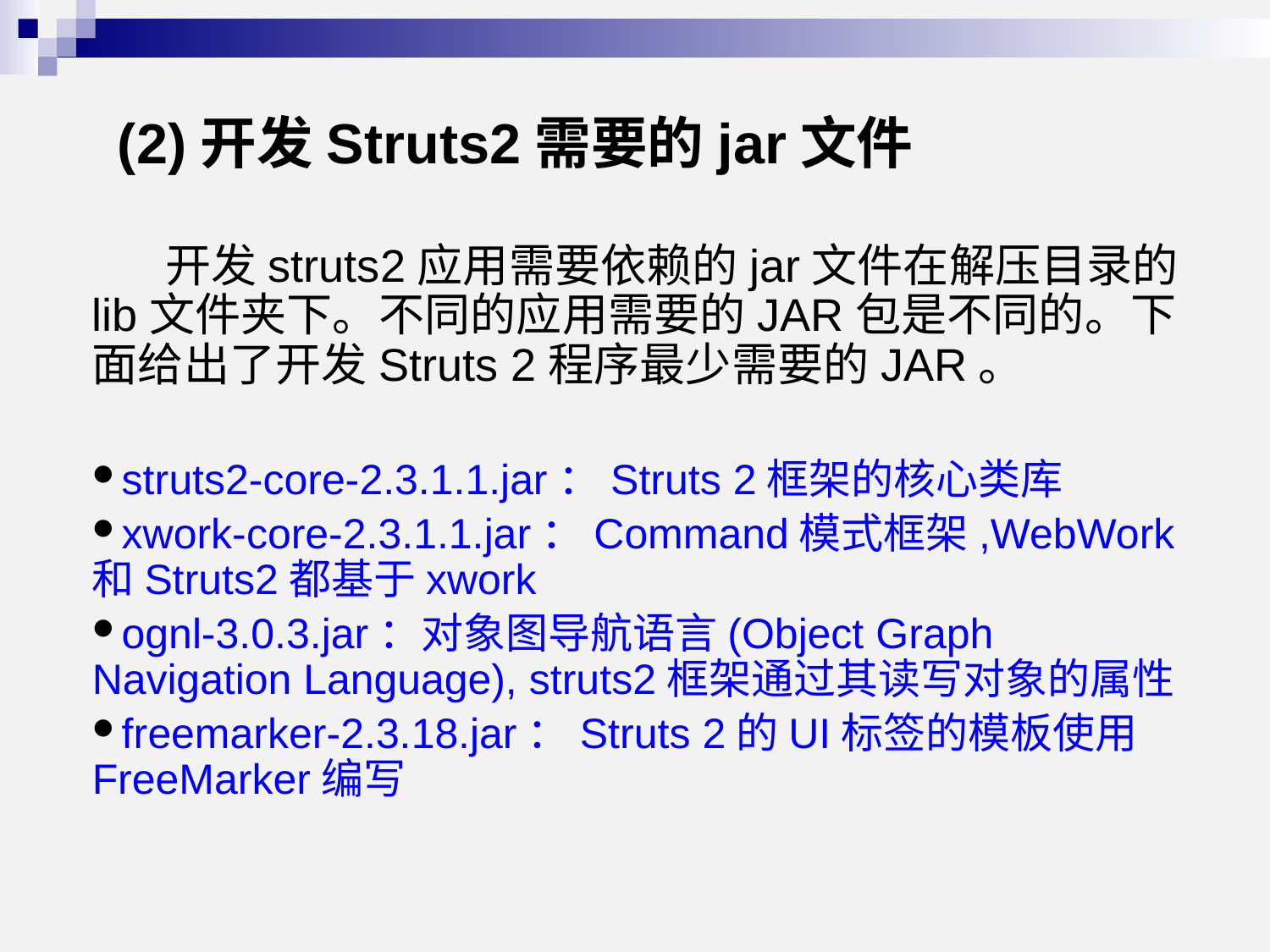

(2)开发Struts2需要的jar文件
      开发struts2应用需要依赖的jar文件在解压目录的lib文件夹下。不同的应用需要的JAR包是不同的。下面给出了开发Struts 2程序最少需要的JAR。

struts2-core-2.3.1.1.jar：Struts 2框架的核心类库
xwork-core-2.3.1.1.jar：Command模式框架,WebWork和Struts2都基于xwork
ognl-3.0.3.jar：对象图导航语言(Object Graph Navigation Language), struts2框架通过其读写对象的属性
freemarker-2.3.18.jar：Struts 2的UI标签的模板使用FreeMarker编写
6